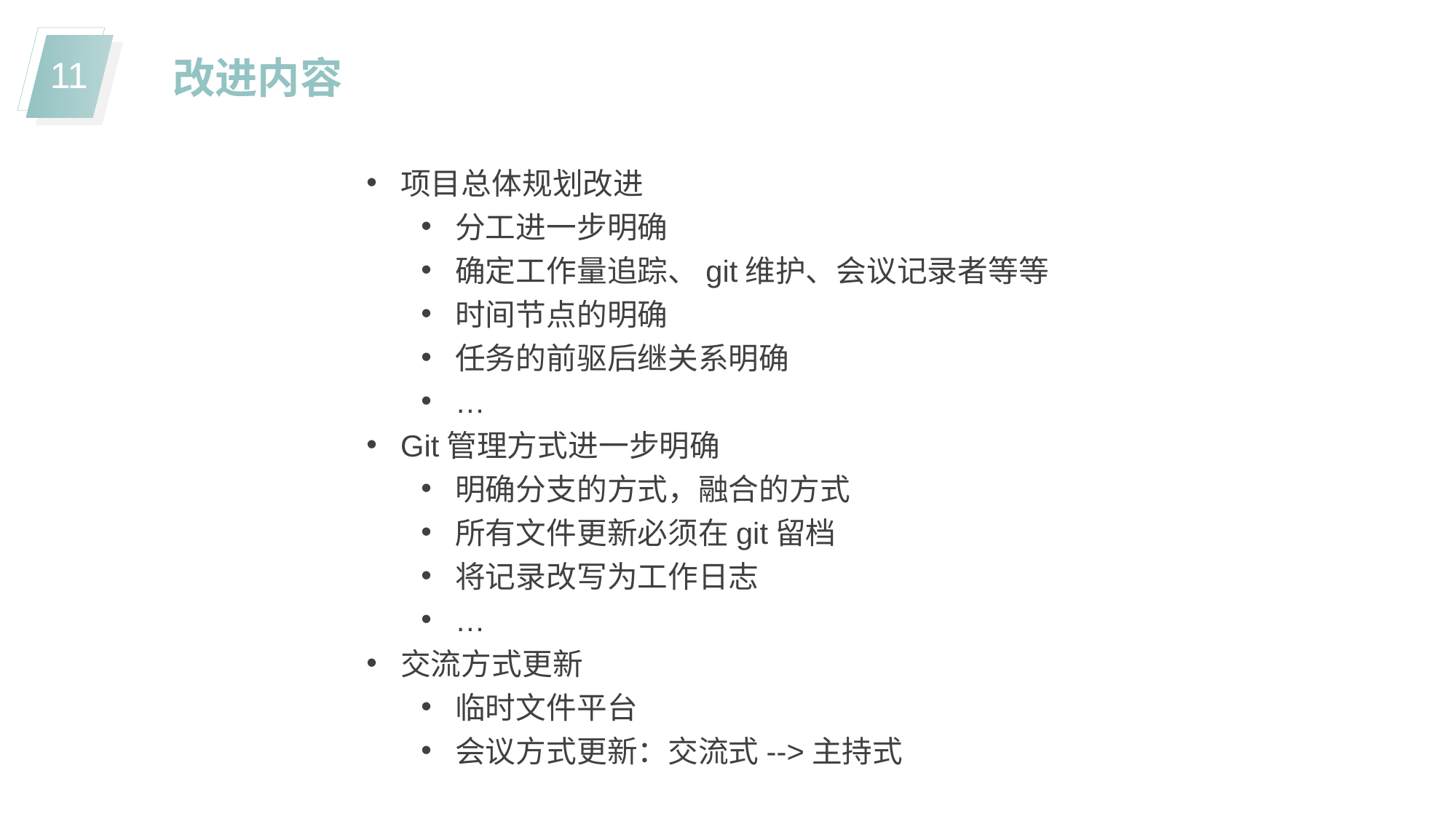

改进内容
项目总体规划改进
分工进一步明确
确定工作量追踪、git维护、会议记录者等等
时间节点的明确
任务的前驱后继关系明确
…
Git管理方式进一步明确
明确分支的方式，融合的方式
所有文件更新必须在git留档
将记录改写为工作日志
…
交流方式更新
临时文件平台
会议方式更新：交流式-->主持式